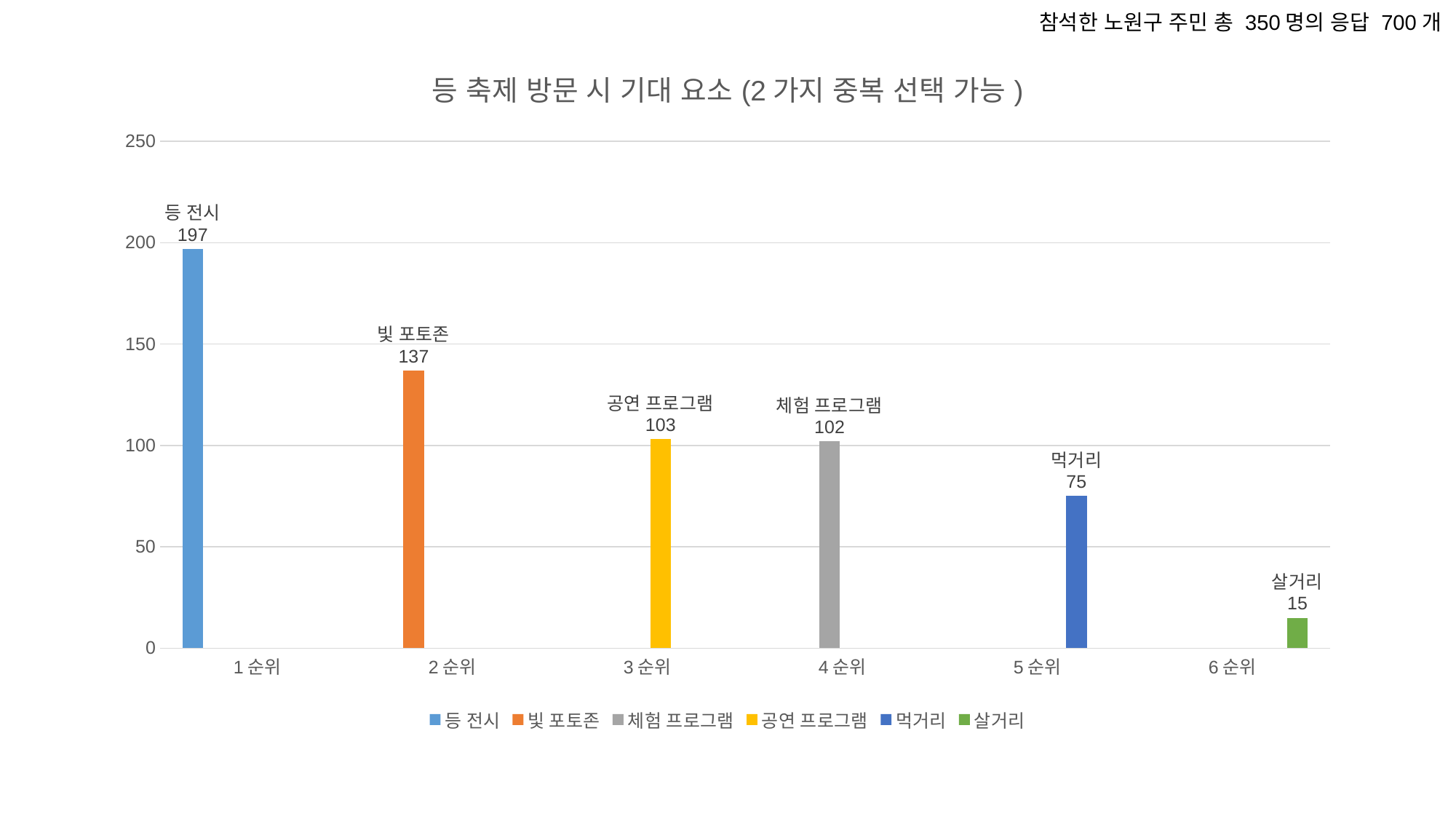

참석한 노원구 주민 총 350명의 응답 700개

### Chart: 등 축제 방문 시 기대 요소(2가지 중복 선택 가능)

| Category | 등 전시 | 빛 포토존 | 체험 프로그램 | 공연 프로그램 | 먹거리 | 살거리 |
|---|---|---|---|---|---|---|
| 1순위 | 197.0 | None | None | None | None | None |
| 2순위 | None | 137.0 | None | None | None | None |
| 3순위 | None | None | None | 103.0 | None | None |
| 4순위 | None | None | 102.0 | None | None | None |
| 5순위 | None | None | None | None | 75.0 | None |
| 6순위 | None | None | None | None | None | 15.0 |